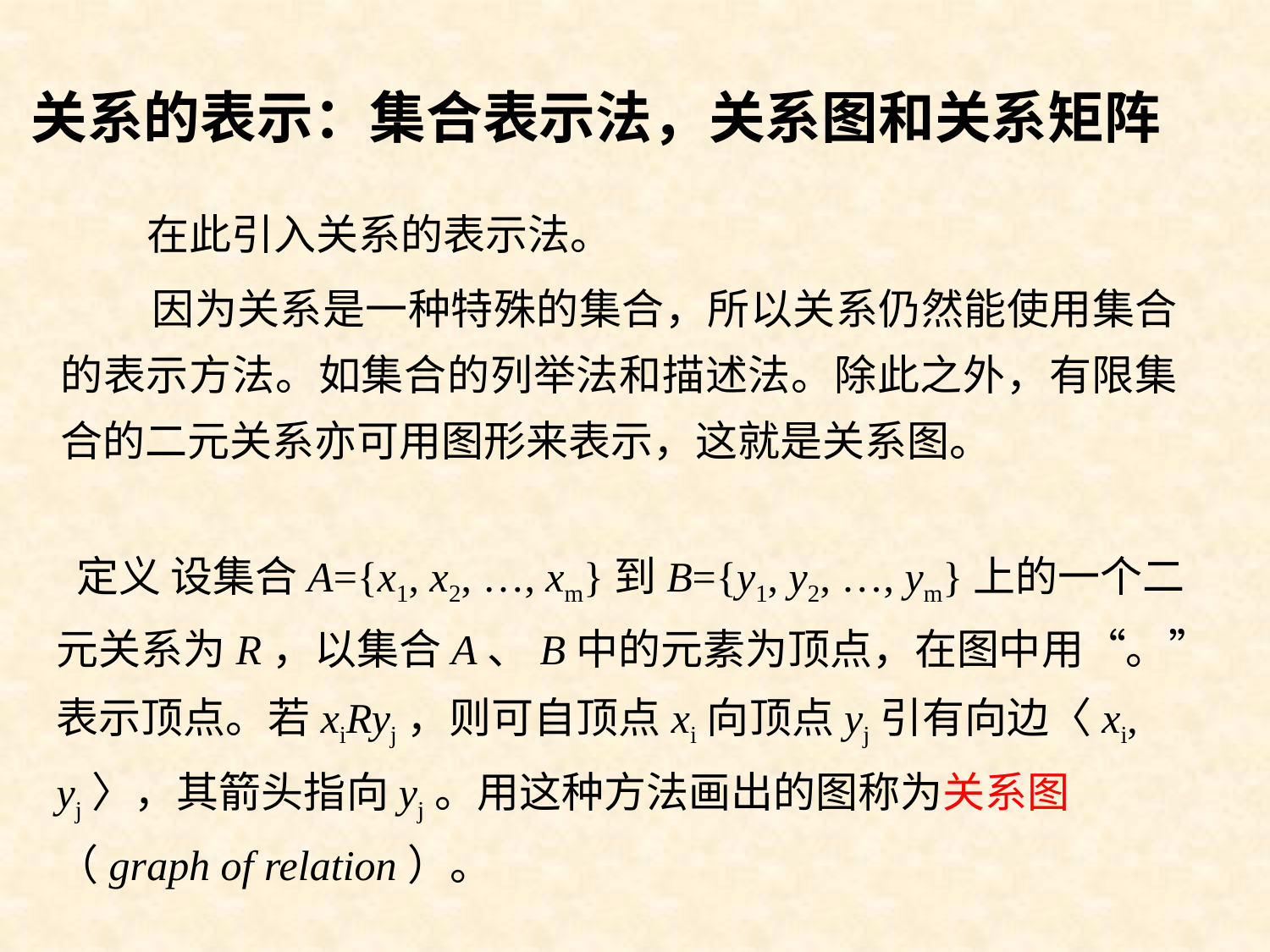

# 关系的表示：集合表示法，关系图和关系矩阵
             在此引入关系的表示法。
             因为关系是一种特殊的集合，所以关系仍然能使用集合的表示方法。如集合的列举法和描述法。除此之外，有限集合的二元关系亦可用图形来表示，这就是关系图。
 定义 设集合A={x1, x2, …, xm}到B={y1, y2, …, ym}上的一个二元关系为R，以集合A、B中的元素为顶点，在图中用“。”表示顶点。若xiRyj，则可自顶点xi向顶点yj引有向边〈xi, yj〉，其箭头指向yj。用这种方法画出的图称为关系图（graph of relation）。